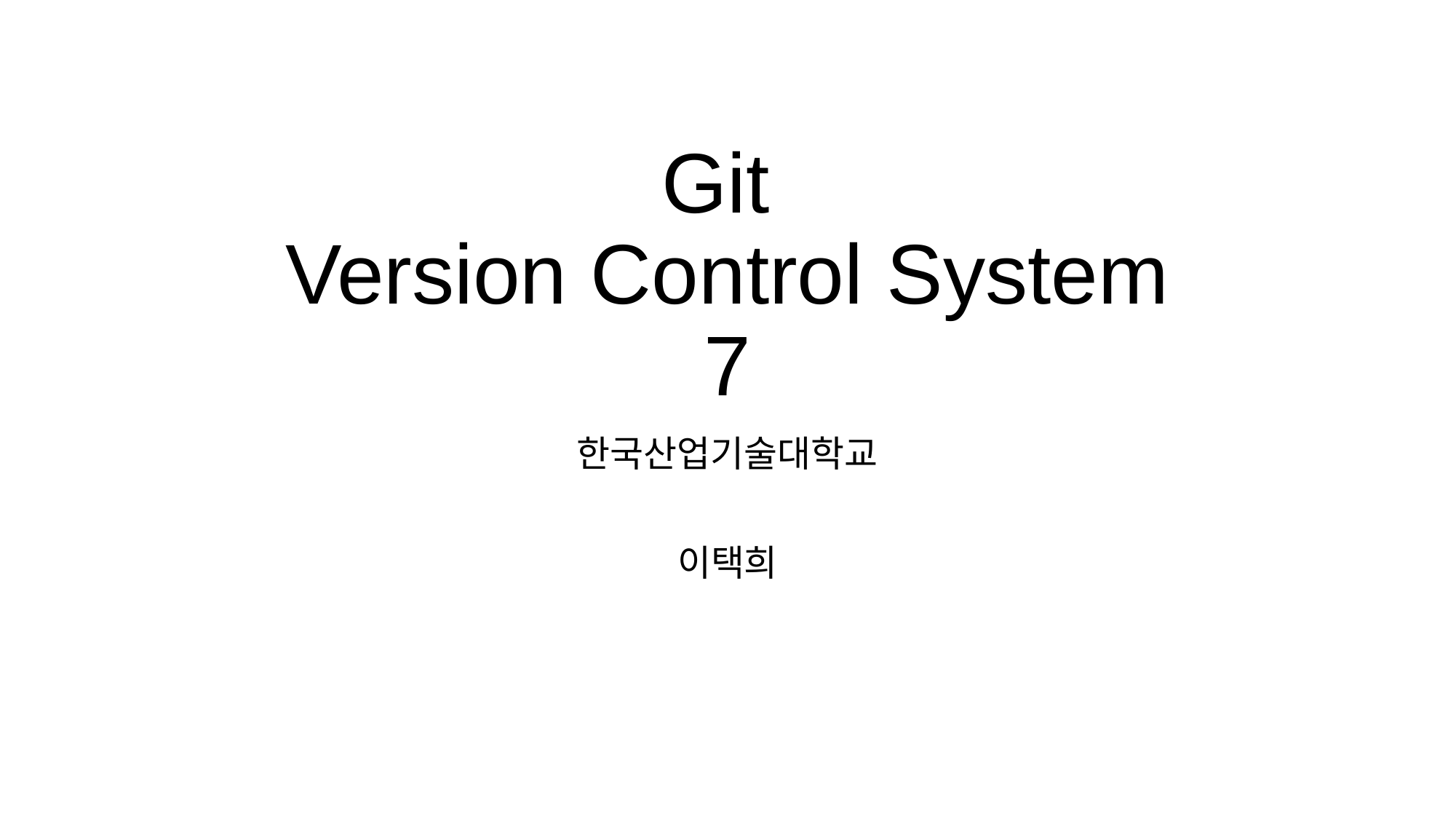

# Git Version Control System 7
한국산업기술대학교

이택희